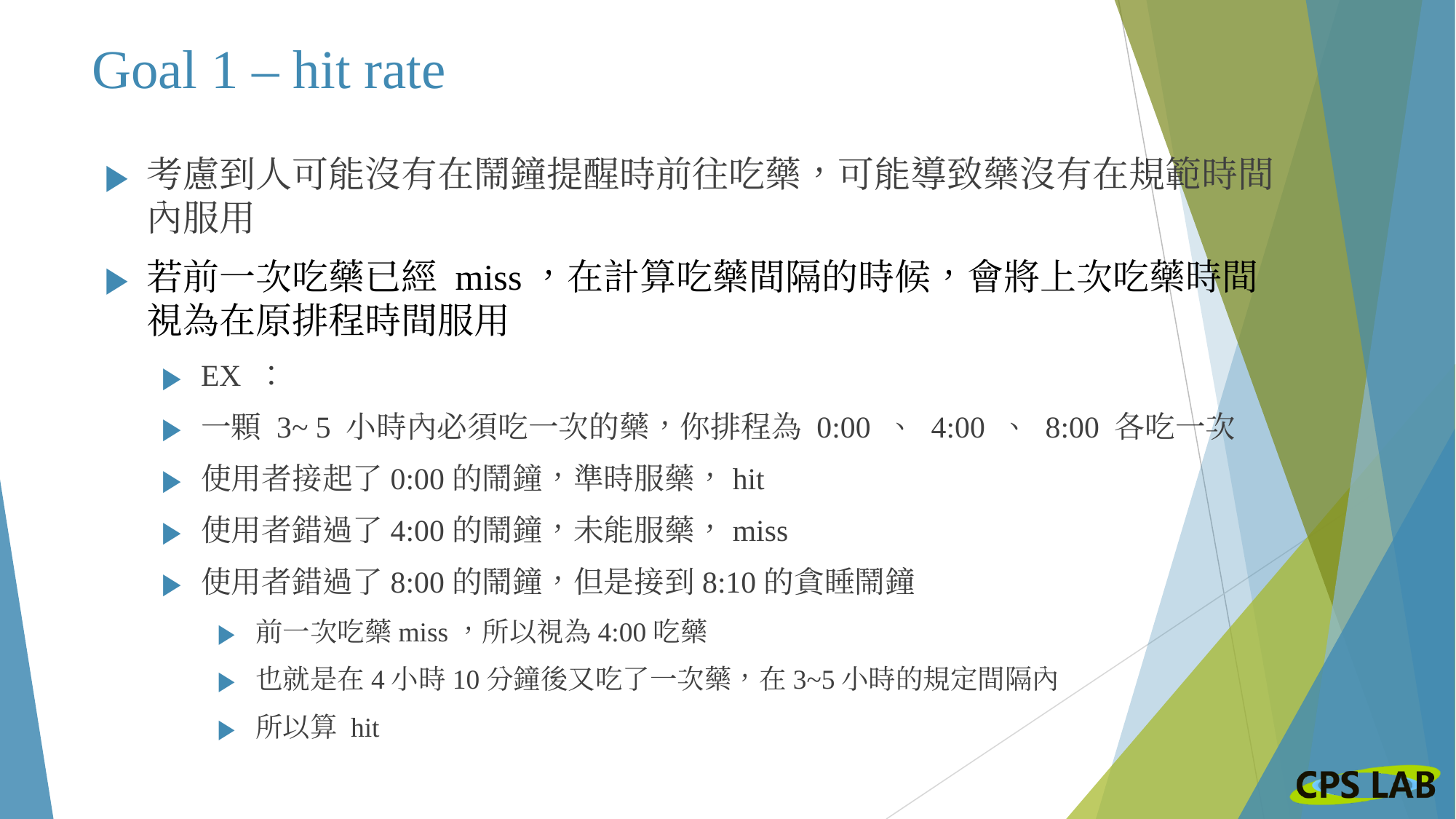

# Goal 1 – hit rate
考慮到人可能沒有在鬧鐘提醒時前往吃藥，可能導致藥沒有在規範時間內服用
若前一次吃藥已經 miss，在計算吃藥間隔的時候，會將上次吃藥時間視為在原排程時間服用
EX ：
一顆 3~ 5 小時內必須吃一次的藥，你排程為 0:00 、 4:00 、 8:00 各吃一次
使用者接起了0:00的鬧鐘，準時服藥，hit
使用者錯過了4:00的鬧鐘，未能服藥，miss
使用者錯過了8:00的鬧鐘，但是接到8:10的貪睡鬧鐘
前一次吃藥miss，所以視為4:00吃藥
也就是在4小時10分鐘後又吃了一次藥，在3~5小時的規定間隔內
所以算 hit